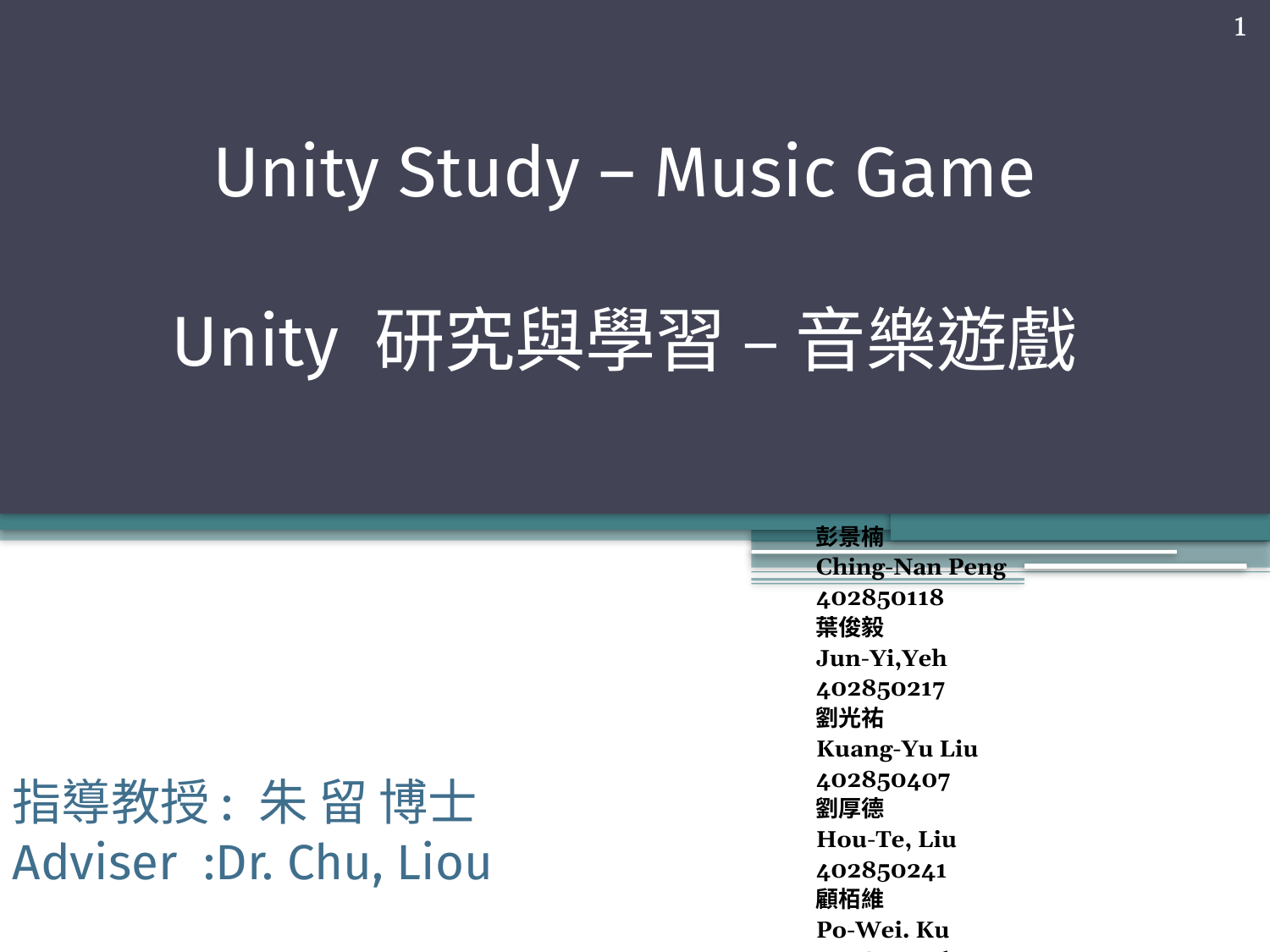

1
Unity Study – Music Game

Unity 研究與學習 – 音樂遊戲
彭景楠
Ching-Nan Peng
402850118
葉俊毅
Jun-Yi,Yeh
402850217
劉光祐
Kuang-Yu Liu
402850407
劉厚德
Hou-Te, Liu
402850241
顧栢維
Po-Wei. Ku
402850506
# 指導教授: 朱 留 博士 Adviser  :Dr. Chu, Liou